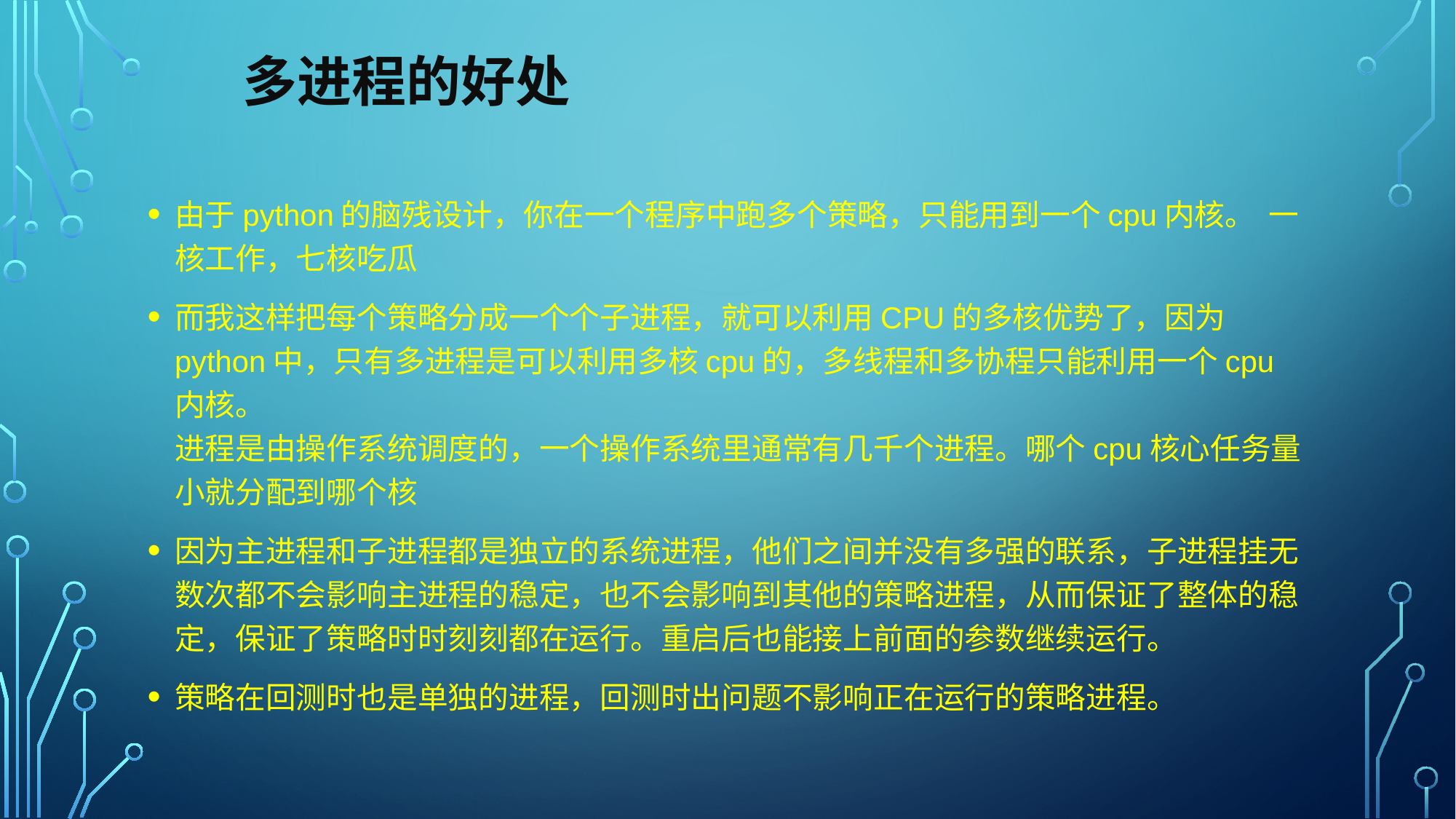

# 多进程的好处
由于python的脑残设计，你在一个程序中跑多个策略，只能用到一个cpu内核。  一核工作，七核吃瓜
而我这样把每个策略分成一个个子进程，就可以利用CPU的多核优势了，因为python中，只有多进程是可以利用多核cpu的，多线程和多协程只能利用一个cpu内核。
进程是由操作系统调度的，一个操作系统里通常有几千个进程。哪个cpu核心任务量小就分配到哪个核
因为主进程和子进程都是独立的系统进程，他们之间并没有多强的联系，子进程挂无数次都不会影响主进程的稳定，也不会影响到其他的策略进程，从而保证了整体的稳定，保证了策略时时刻刻都在运行。重启后也能接上前面的参数继续运行。
策略在回测时也是单独的进程，回测时出问题不影响正在运行的策略进程。